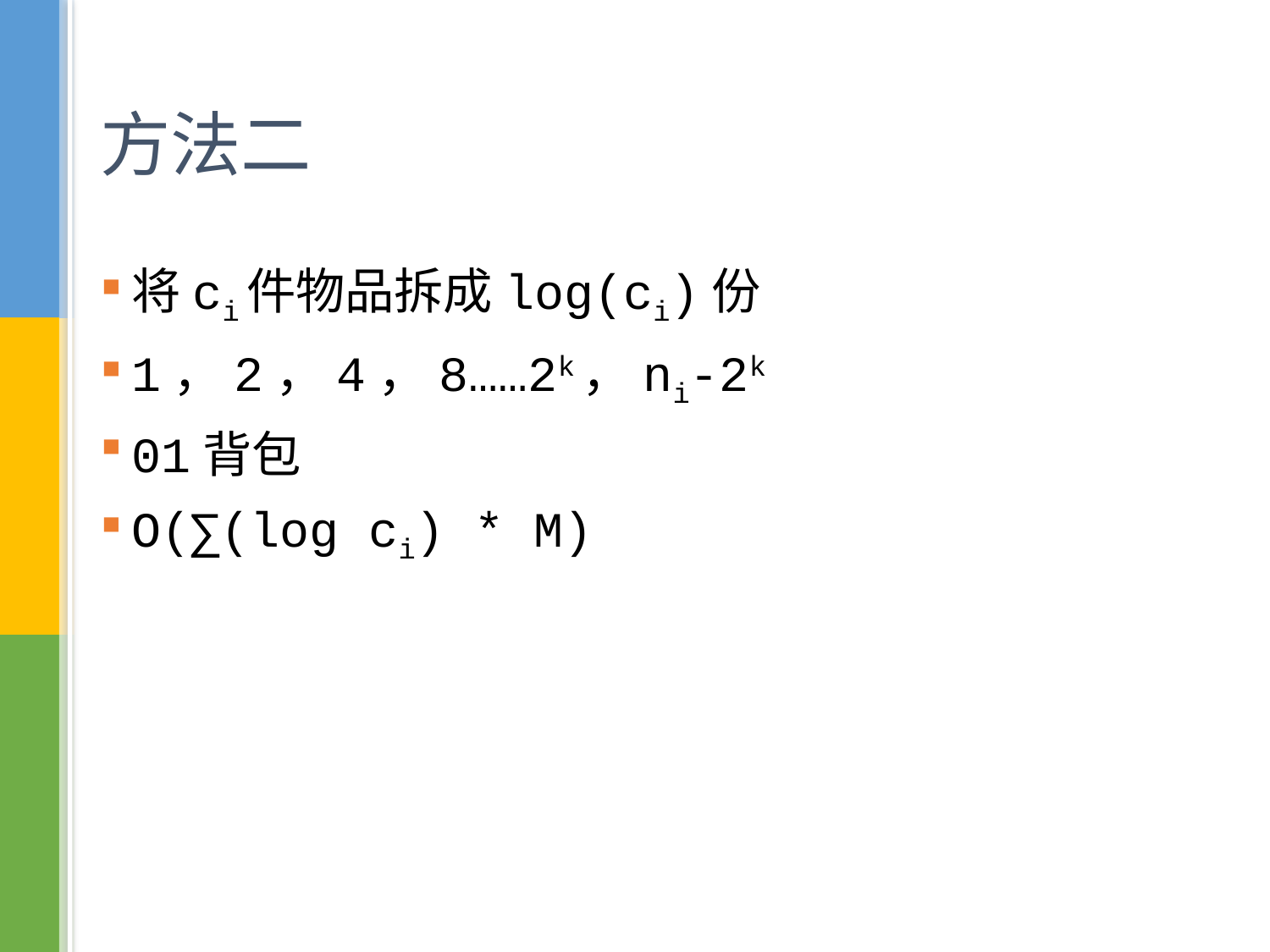

# 方法二
将ci件物品拆成log(ci)份
1，2，4，8……2k，ni-2k
01背包
O(∑(log ci) * M)